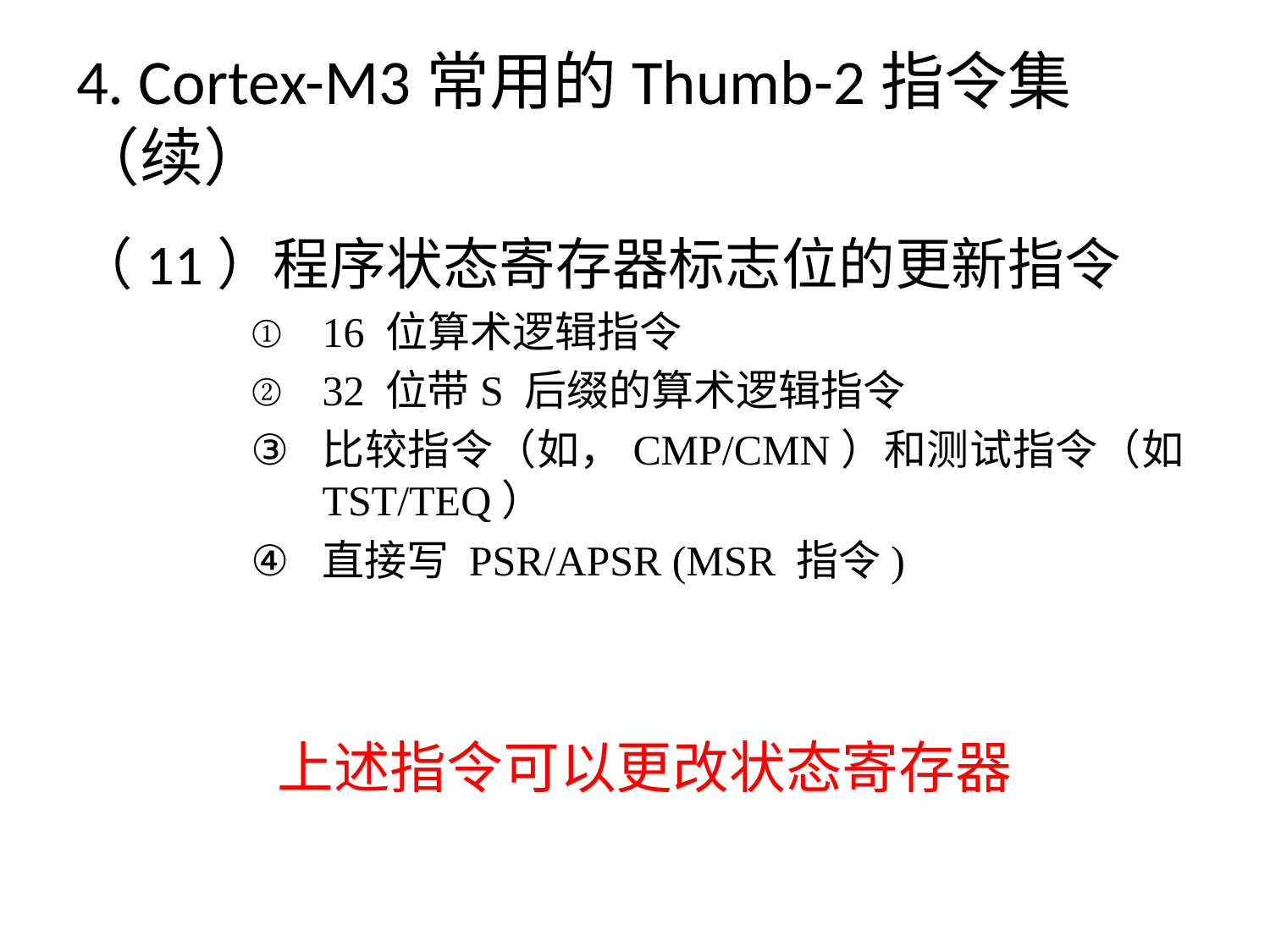

# 4. Cortex-M3常用的Thumb-2指令集（续）
（11）程序状态寄存器标志位的更新指令
16 位算术逻辑指令
32 位带S 后缀的算术逻辑指令
比较指令（如，CMP/CMN）和测试指令（如TST/TEQ）
直接写 PSR/APSR (MSR 指令)

上述指令可以更改状态寄存器